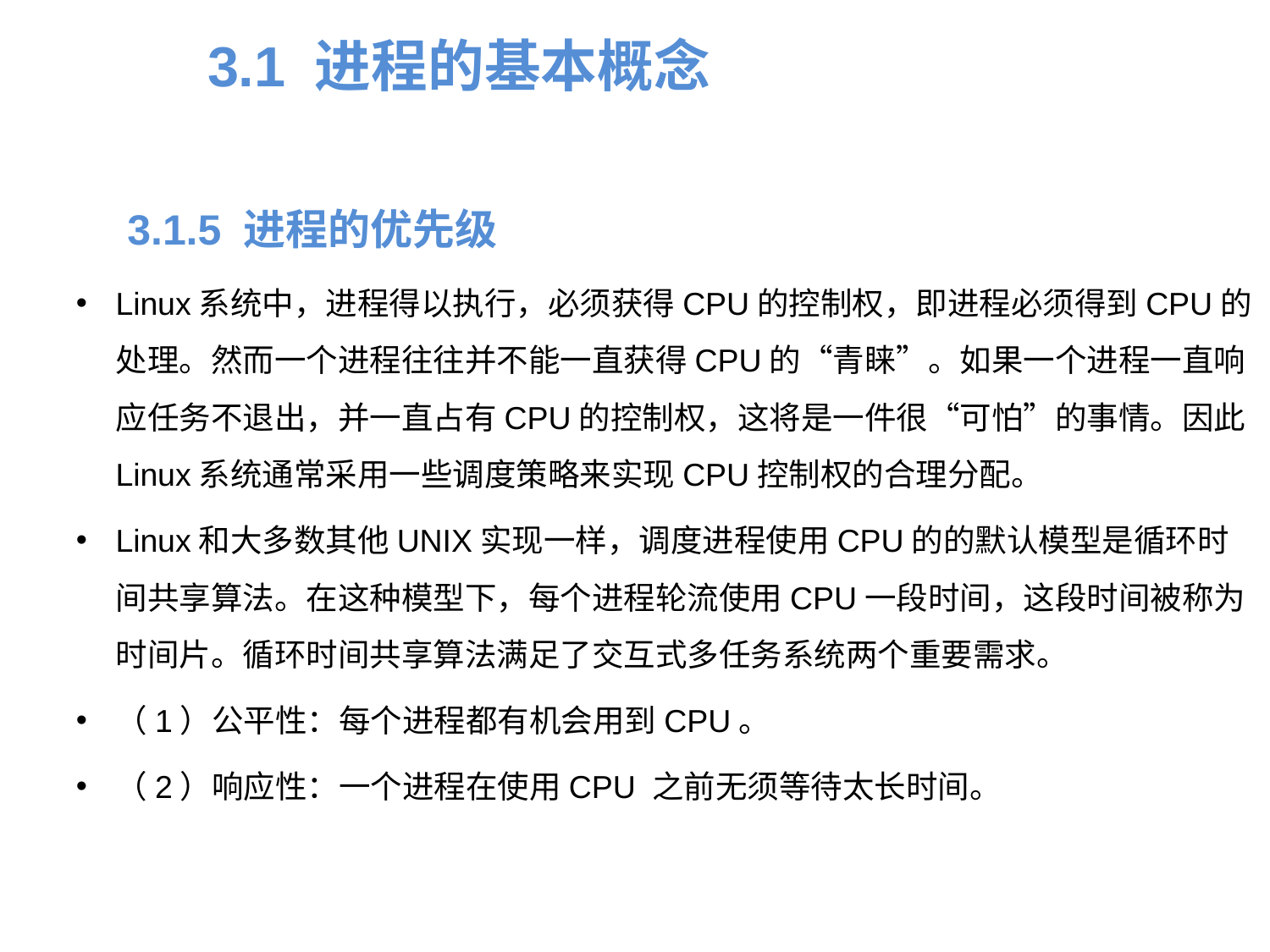

3.1 进程的基本概念
3.1.5 进程的优先级
Linux系统中，进程得以执行，必须获得CPU的控制权，即进程必须得到CPU的处理。然而一个进程往往并不能一直获得CPU的“青睐”。如果一个进程一直响应任务不退出，并一直占有CPU的控制权，这将是一件很“可怕”的事情。因此Linux系统通常采用一些调度策略来实现CPU控制权的合理分配。
Linux和大多数其他UNIX实现一样，调度进程使用CPU的的默认模型是循环时间共享算法。在这种模型下，每个进程轮流使用CPU一段时间，这段时间被称为时间片。循环时间共享算法满足了交互式多任务系统两个重要需求。
（1）公平性：每个进程都有机会用到CPU。
（2）响应性：一个进程在使用CPU 之前无须等待太长时间。